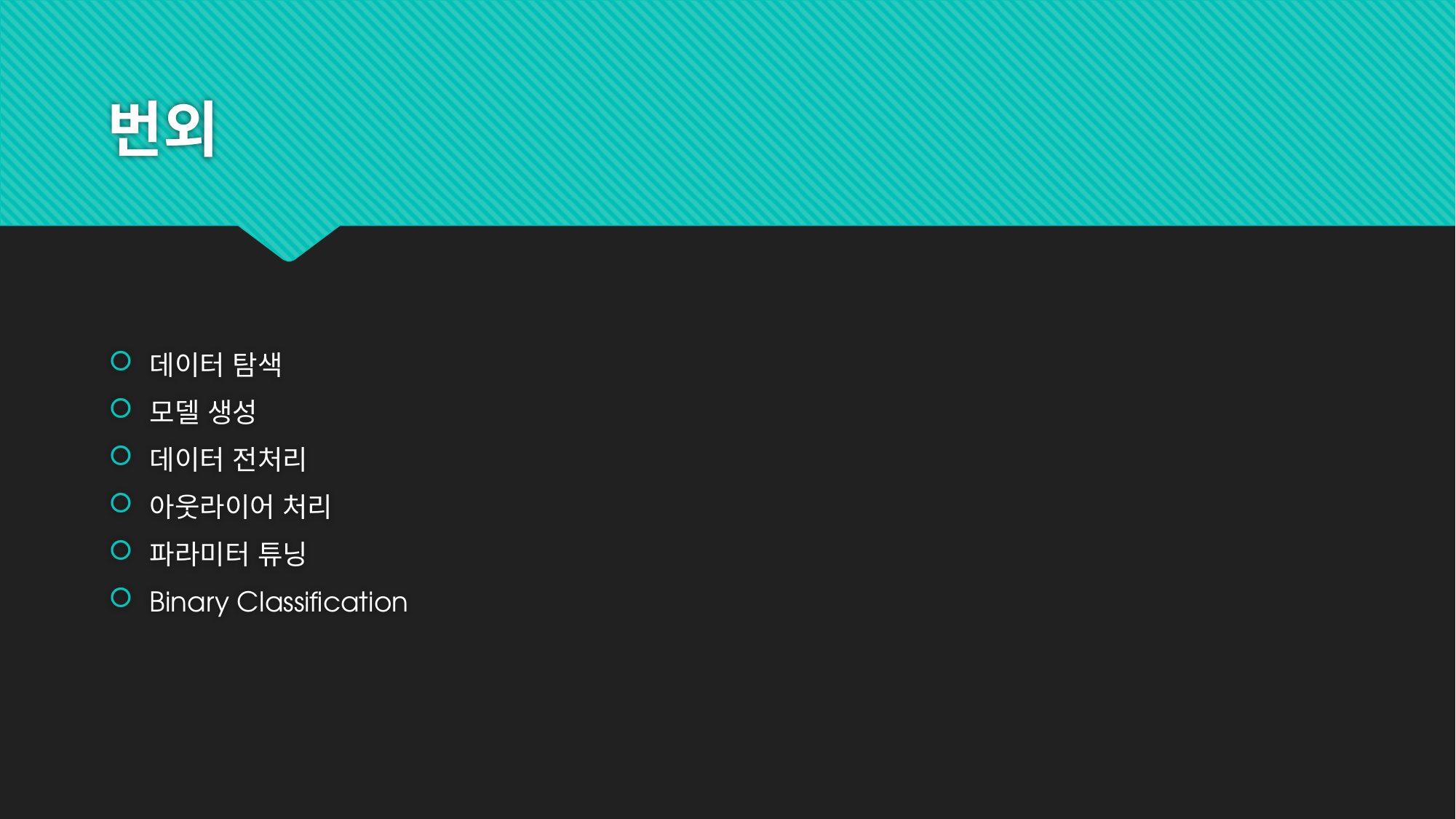

# 번외
데이터 탐색
모델 생성
데이터 전처리
아웃라이어 처리
파라미터 튜닝
Binary Classification